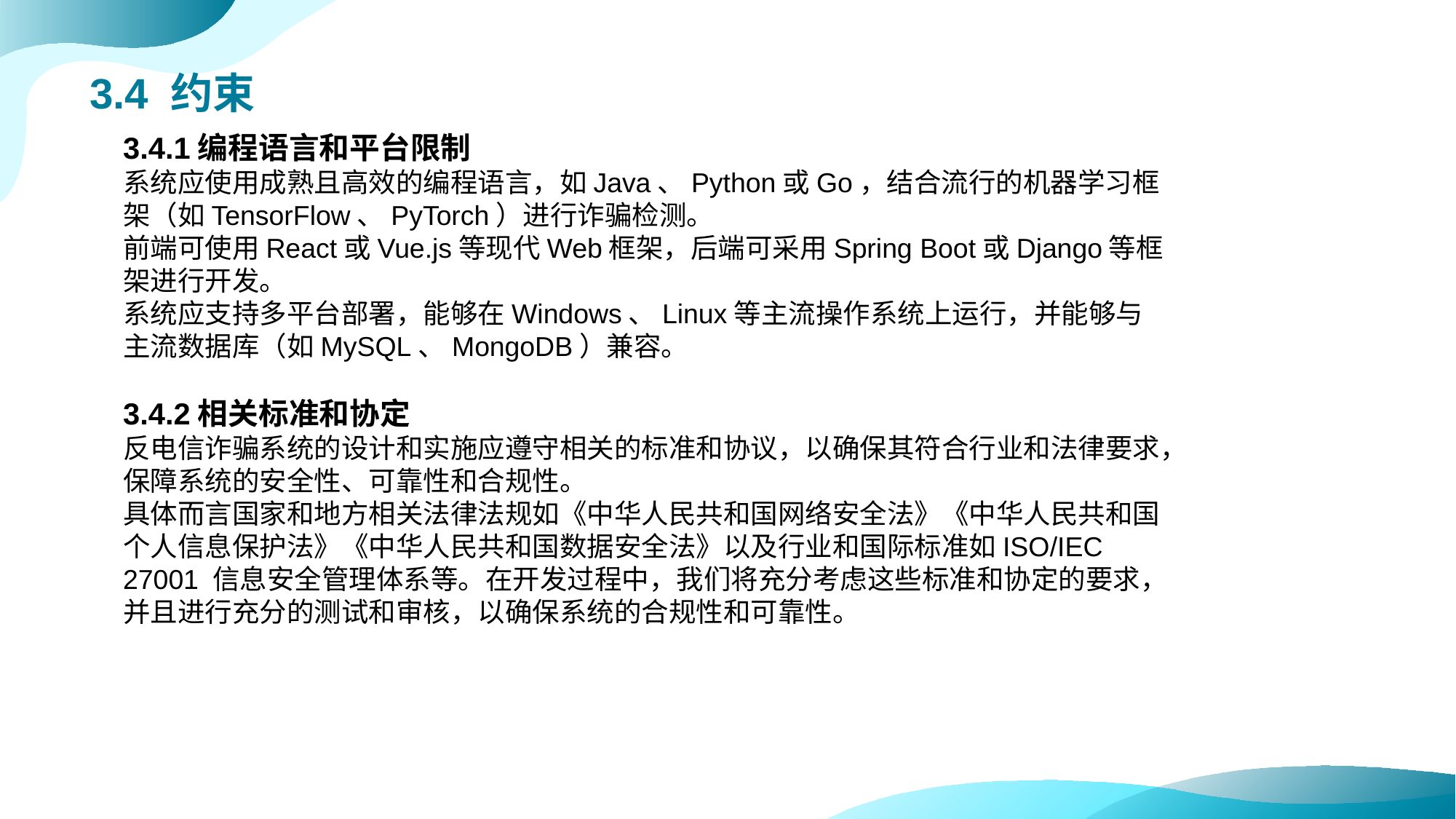

# 3.4 约束
3.4.1编程语言和平台限制
系统应使用成熟且高效的编程语言，如Java、Python或Go，结合流行的机器学习框架（如TensorFlow、PyTorch）进行诈骗检测。
前端可使用React或Vue.js等现代Web框架，后端可采用Spring Boot或Django等框架进行开发。
系统应支持多平台部署，能够在Windows、Linux等主流操作系统上运行，并能够与主流数据库（如MySQL、MongoDB）兼容。

3.4.2相关标准和协定
反电信诈骗系统的设计和实施应遵守相关的标准和协议，以确保其符合行业和法律要求，保障系统的安全性、可靠性和合规性。
具体而言国家和地方相关法律法规如《中华人民共和国网络安全法》《中华人民共和国个人信息保护法》《中华人民共和国数据安全法》以及行业和国际标准如ISO/IEC 27001 信息安全管理体系等。在开发过程中，我们将充分考虑这些标准和协定的要求，并且进行充分的测试和审核，以确保系统的合规性和可靠性。